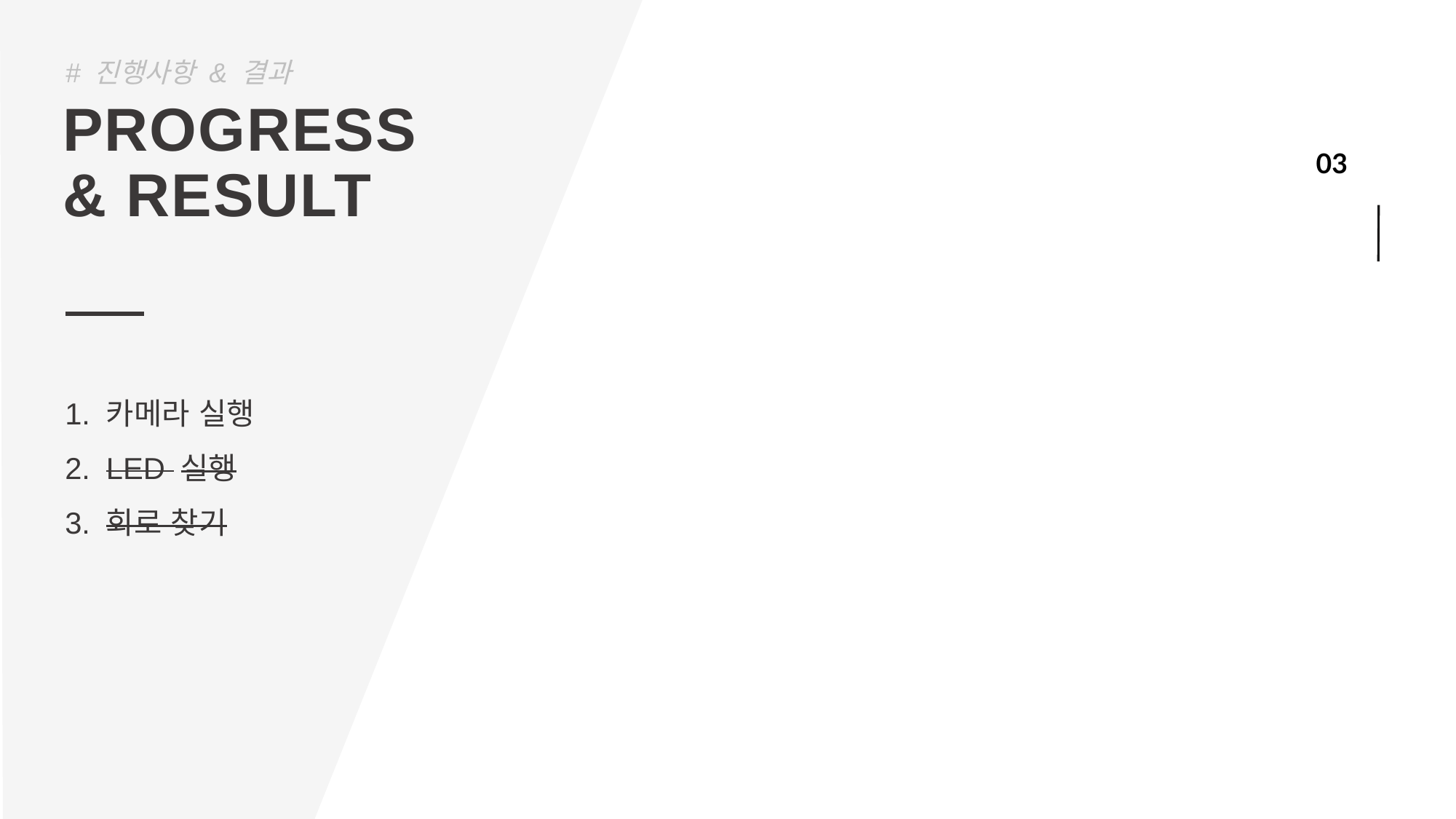

# 진행사항 & 결과
PROGRESS
& RESULT
카메라 실행
LED 실행
회로 찾기